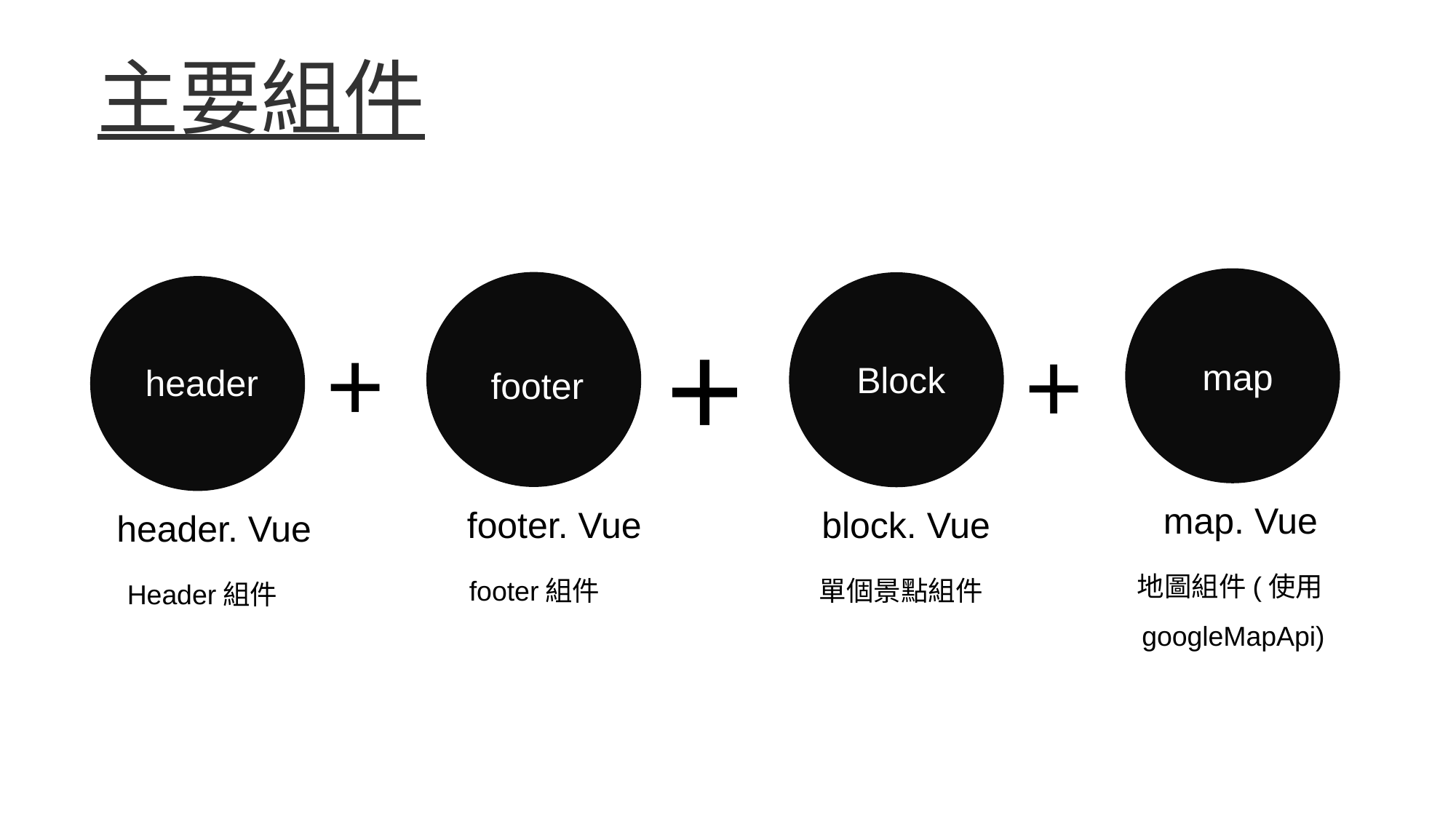

主要組件一覽

+
+
+
map
Block
header
footer
map. Vue
footer. Vue
block. Vue
header. Vue
地圖組件(使用googleMapApi)
footer組件
單個景點組件
Header組件